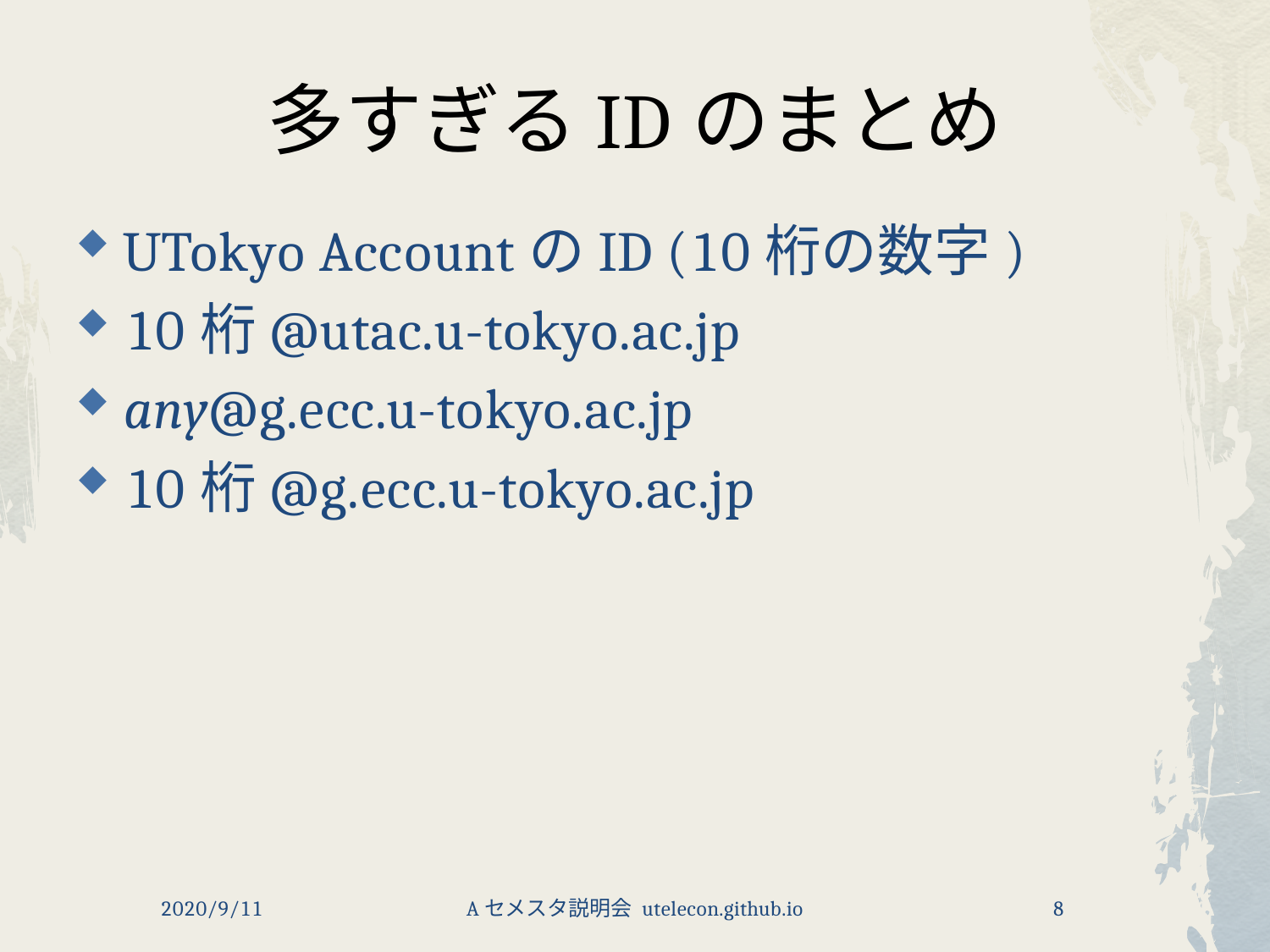

# 多すぎるIDのまとめ
UTokyo AccountのID (10桁の数字)
10桁@utac.u-tokyo.ac.jp
any@g.ecc.u-tokyo.ac.jp
10桁@g.ecc.u-tokyo.ac.jp
2020/9/11
Aセメスタ説明会 utelecon.github.io
8